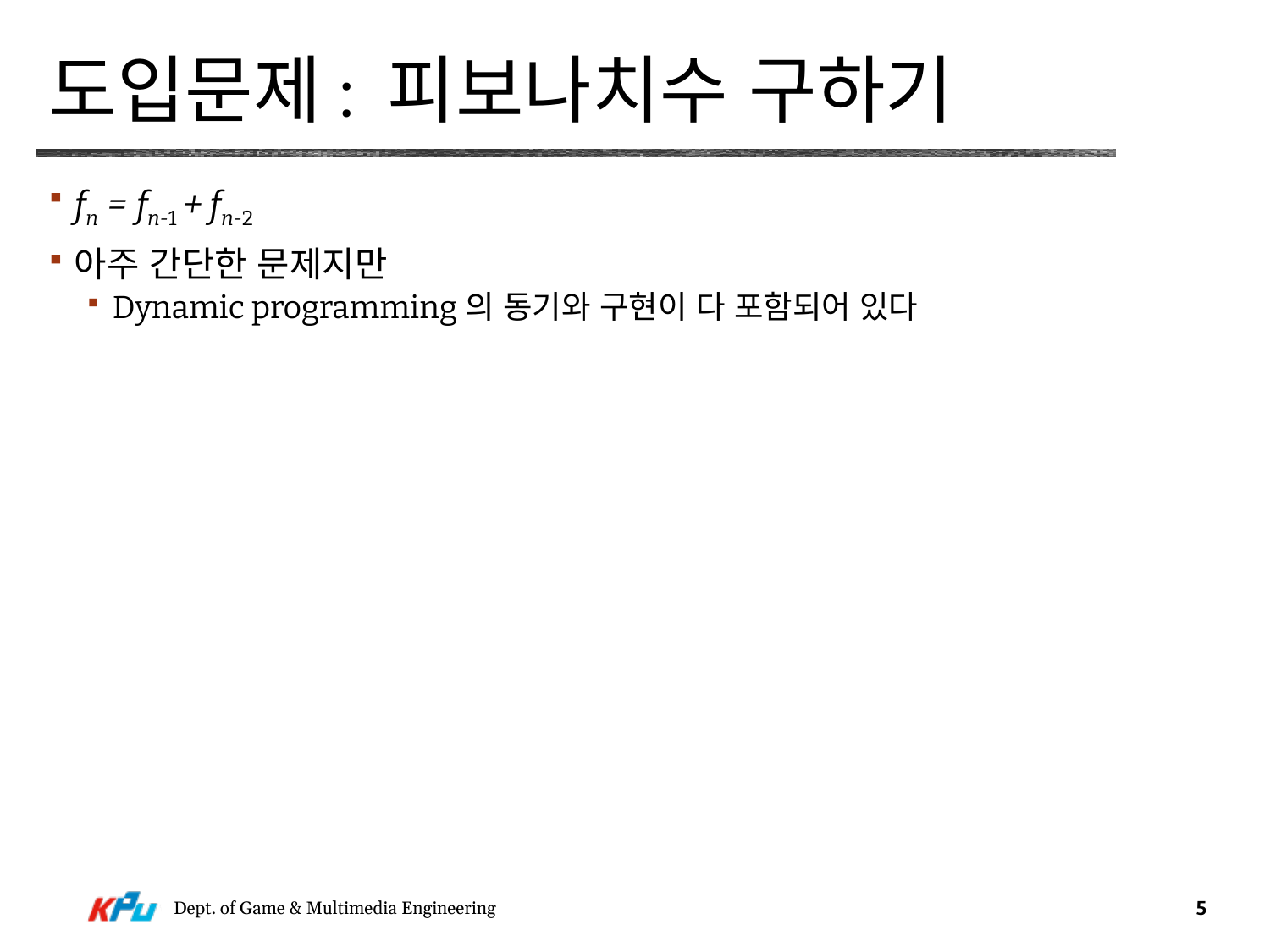

# 도입문제: 피보나치수 구하기
fn = fn-1 + fn-2
아주 간단한 문제지만
Dynamic programming의 동기와 구현이 다 포함되어 있다
Dept. of Game & Multimedia Engineering
5